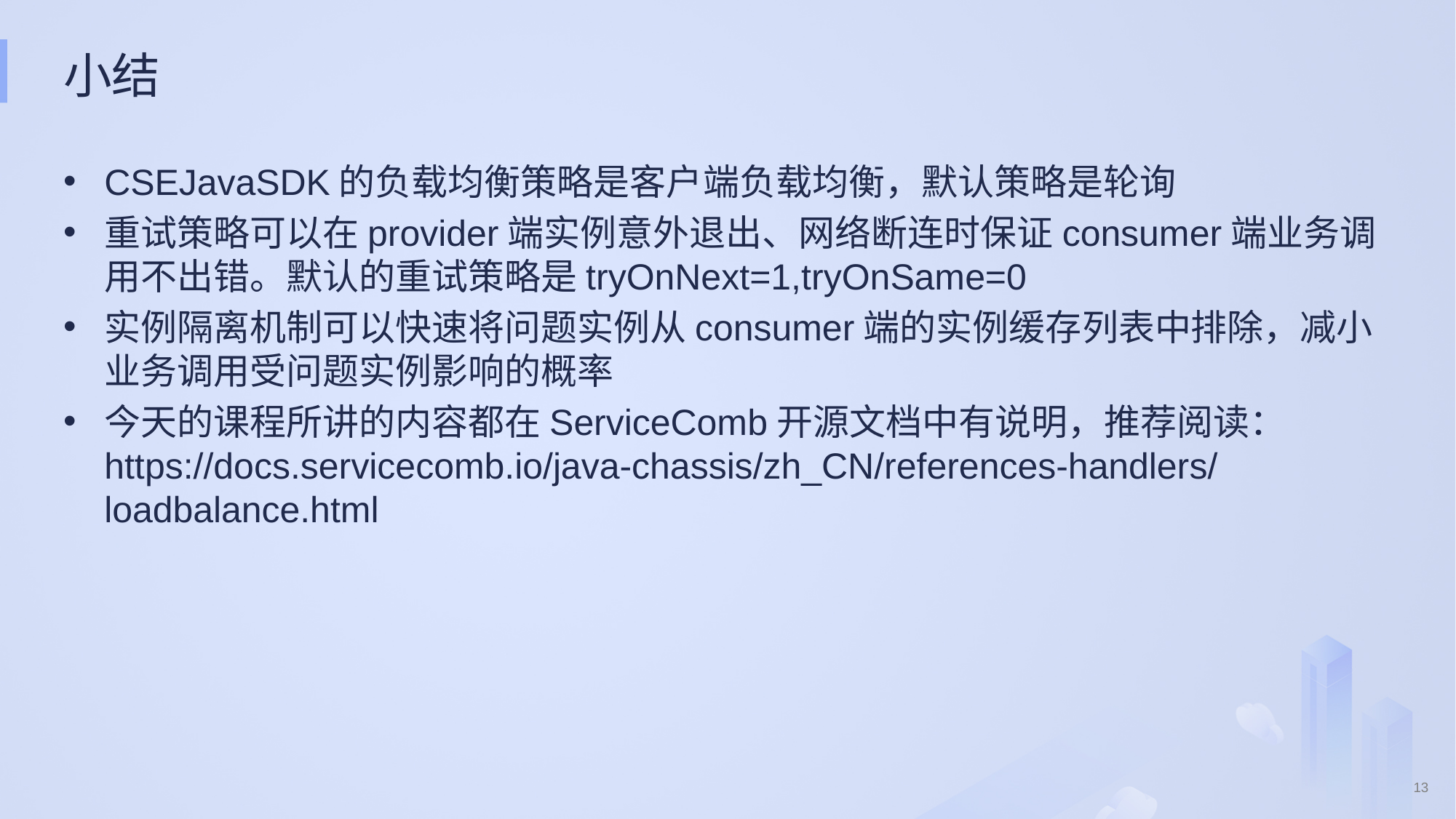

# 小结
CSEJavaSDK的负载均衡策略是客户端负载均衡，默认策略是轮询
重试策略可以在provider端实例意外退出、网络断连时保证consumer端业务调用不出错。默认的重试策略是tryOnNext=1,tryOnSame=0
实例隔离机制可以快速将问题实例从consumer端的实例缓存列表中排除，减小业务调用受问题实例影响的概率
今天的课程所讲的内容都在ServiceComb开源文档中有说明，推荐阅读： https://docs.servicecomb.io/java-chassis/zh_CN/references-handlers/loadbalance.html